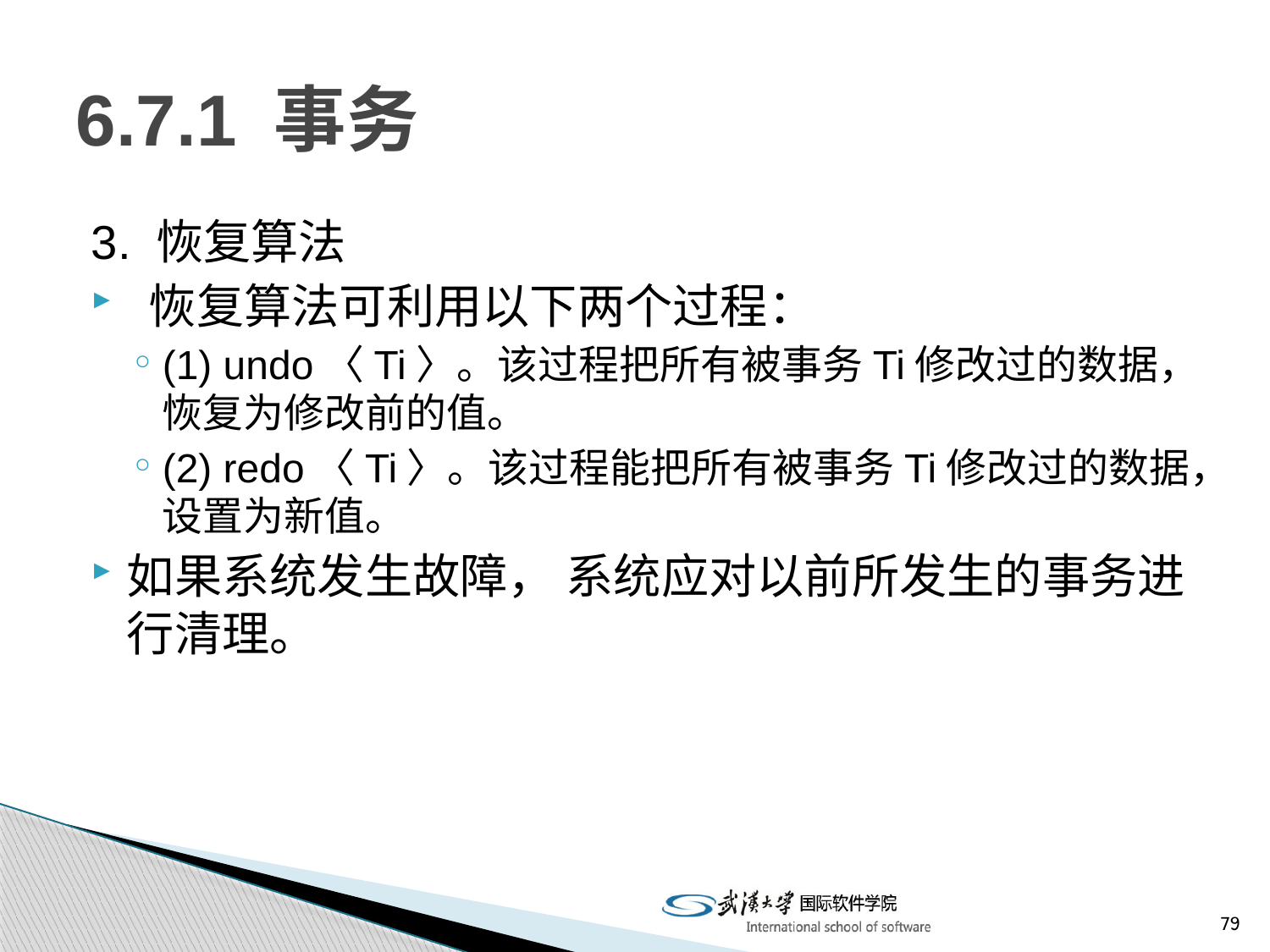

# 6.7.1 事务
3. 恢复算法
 恢复算法可利用以下两个过程：
(1) undo〈Ti〉。该过程把所有被事务Ti修改过的数据，恢复为修改前的值。
(2) redo〈Ti〉。该过程能把所有被事务Ti修改过的数据，设置为新值。
如果系统发生故障， 系统应对以前所发生的事务进行清理。
79